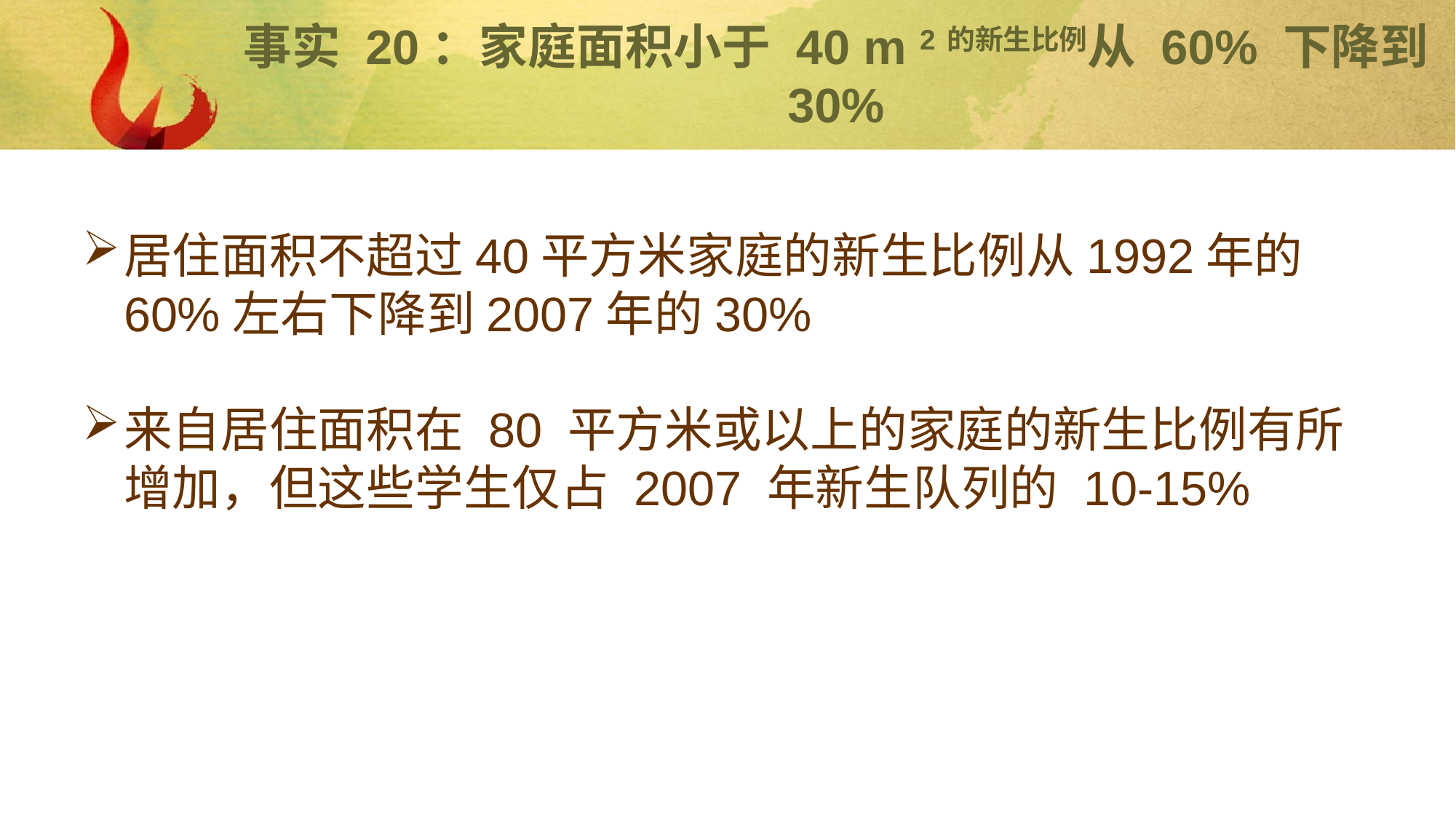

# 事实 20：家庭面积小于 40 m 2的新生比例从 60% 下降到 30%
居住面积不超过40平方米家庭的新生比例从1992年的60%左右下降到2007年的30%

来自居住面积在 80 平方米或以上的家庭的新生比例有所增加，但这些学生仅占 2007 年新生队列的 10-15%
44